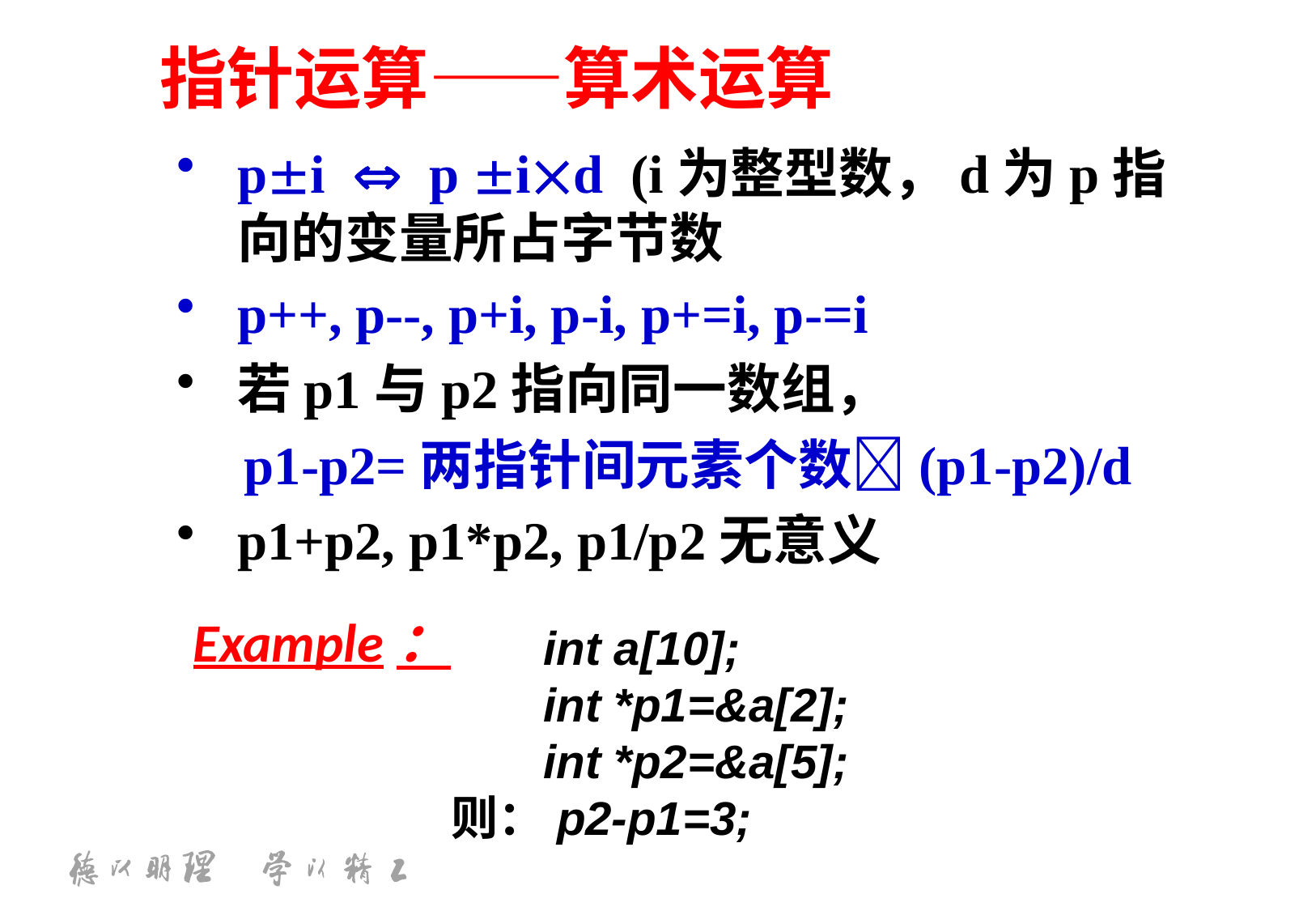

指针运算——算术运算
p±i  ⇔  p ±i×d  (i为整型数，d为p指向的变量所占字节数
p++, p--, p+i, p-i, p+=i, p-=i
若p1与p2指向同一数组，
     p1-p2=两指针间元素个数⇔(p1-p2)/d
p1+p2, p1*p2, p1/p2无意义

# Example：
       int a[10];
       int *p1=&a[2];
       int *p2=&a[5];
则：p2-p1=3;
41